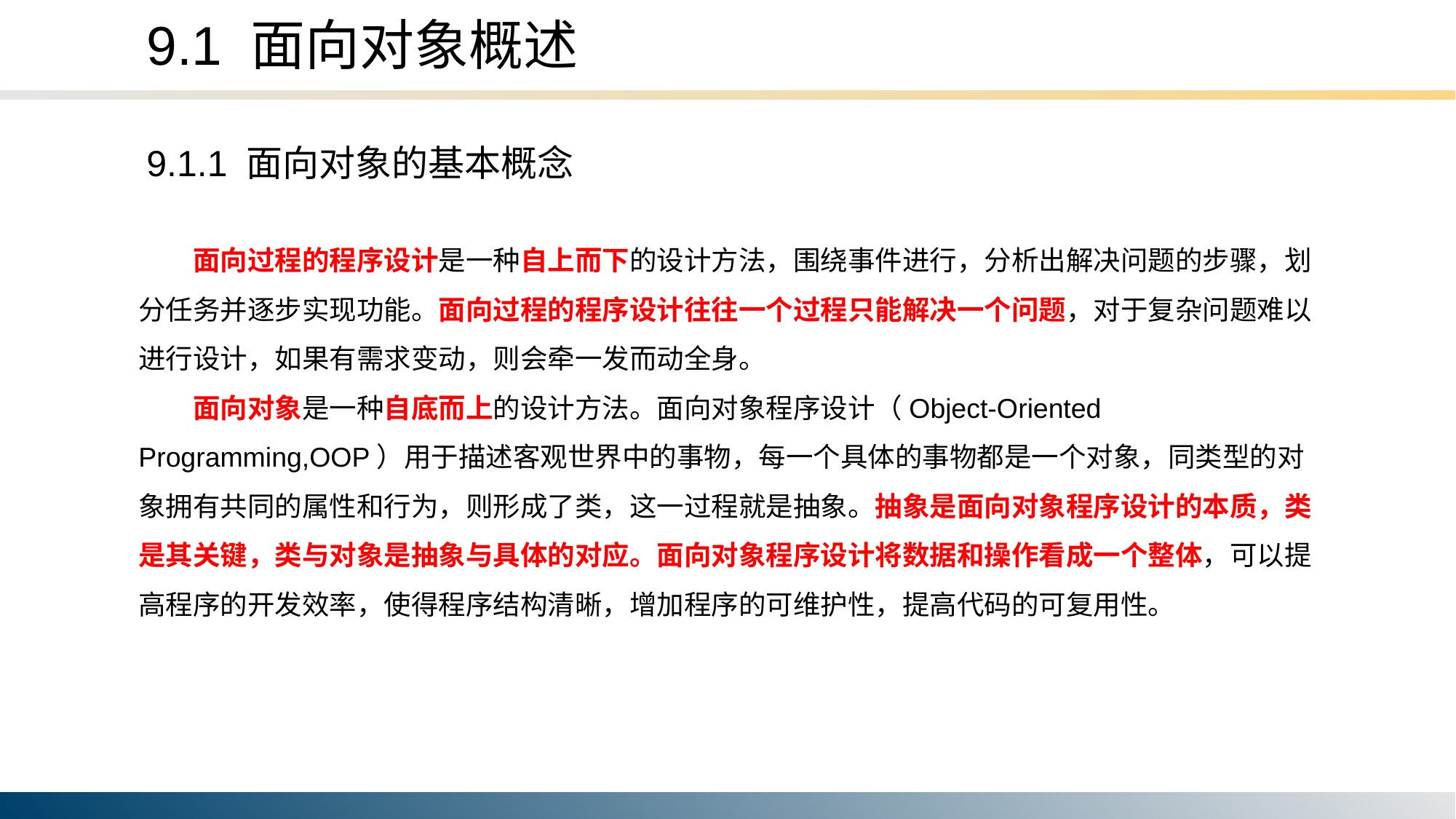

9.1 面向对象概述
9.1.1 面向对象的基本概念
面向过程的程序设计是一种自上而下的设计方法，围绕事件进行，分析出解决问题的步骤，划分任务并逐步实现功能。面向过程的程序设计往往一个过程只能解决一个问题，对于复杂问题难以进行设计，如果有需求变动，则会牵一发而动全身。
面向对象是一种自底而上的设计方法。面向对象程序设计（Object-Oriented Programming,OOP）用于描述客观世界中的事物，每一个具体的事物都是一个对象，同类型的对象拥有共同的属性和行为，则形成了类，这一过程就是抽象。抽象是面向对象程序设计的本质，类是其关键，类与对象是抽象与具体的对应。面向对象程序设计将数据和操作看成一个整体，可以提高程序的开发效率，使得程序结构清晰，增加程序的可维护性，提高代码的可复用性。